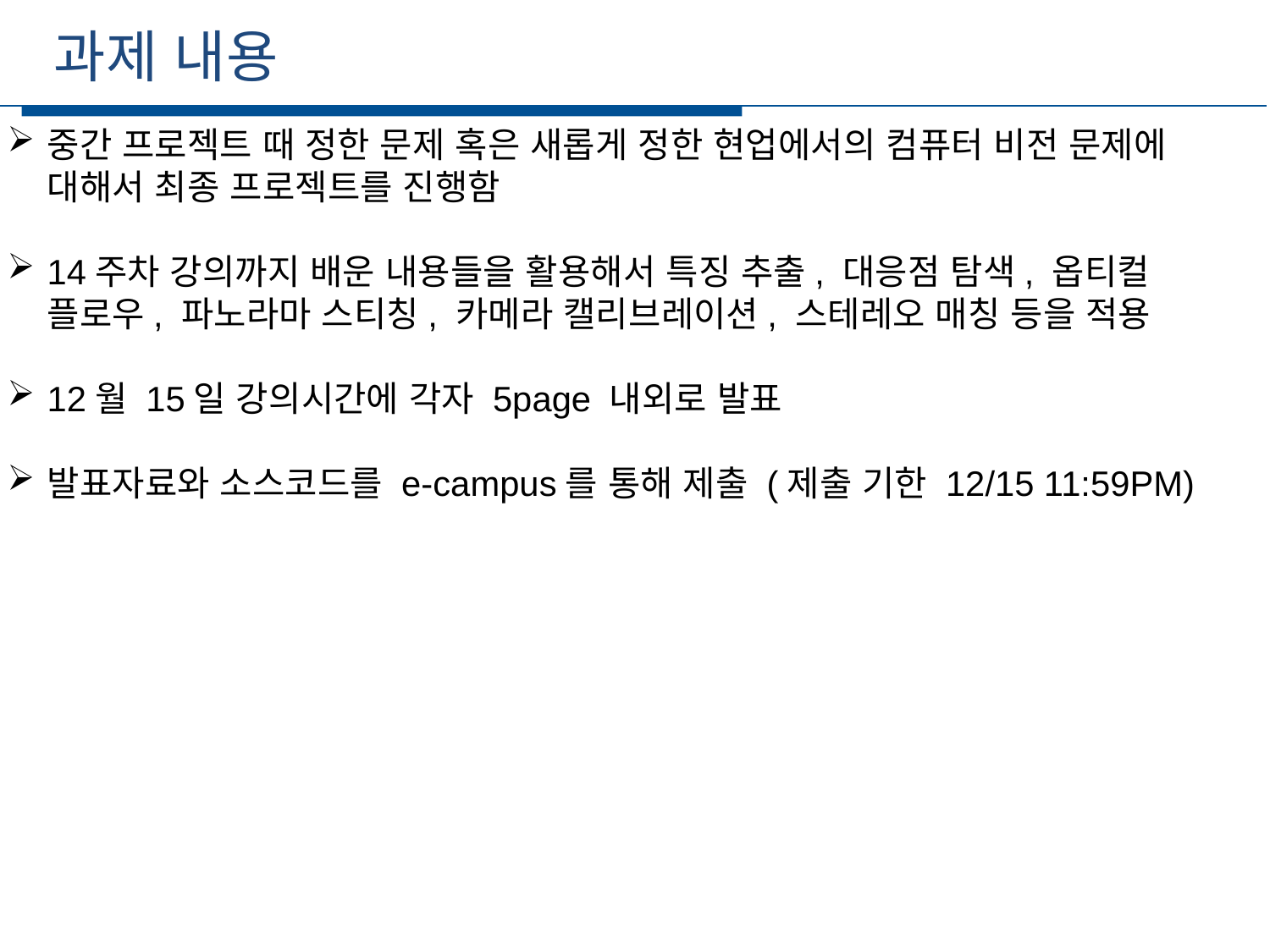

과제 내용
세부일정

중간 프로젝트 때 정한 문제 혹은 새롭게 정한 현업에서의 컴퓨터 비전 문제에 대해서 최종 프로젝트를 진행함

14주차 강의까지 배운 내용들을 활용해서 특징 추출, 대응점 탐색, 옵티컬 플로우, 파노라마 스티칭, 카메라 캘리브레이션, 스테레오 매칭 등을 적용

12월 15일 강의시간에 각자 5page 내외로 발표

발표자료와 소스코드를 e-campus를 통해 제출 (제출 기한 12/15 11:59PM)